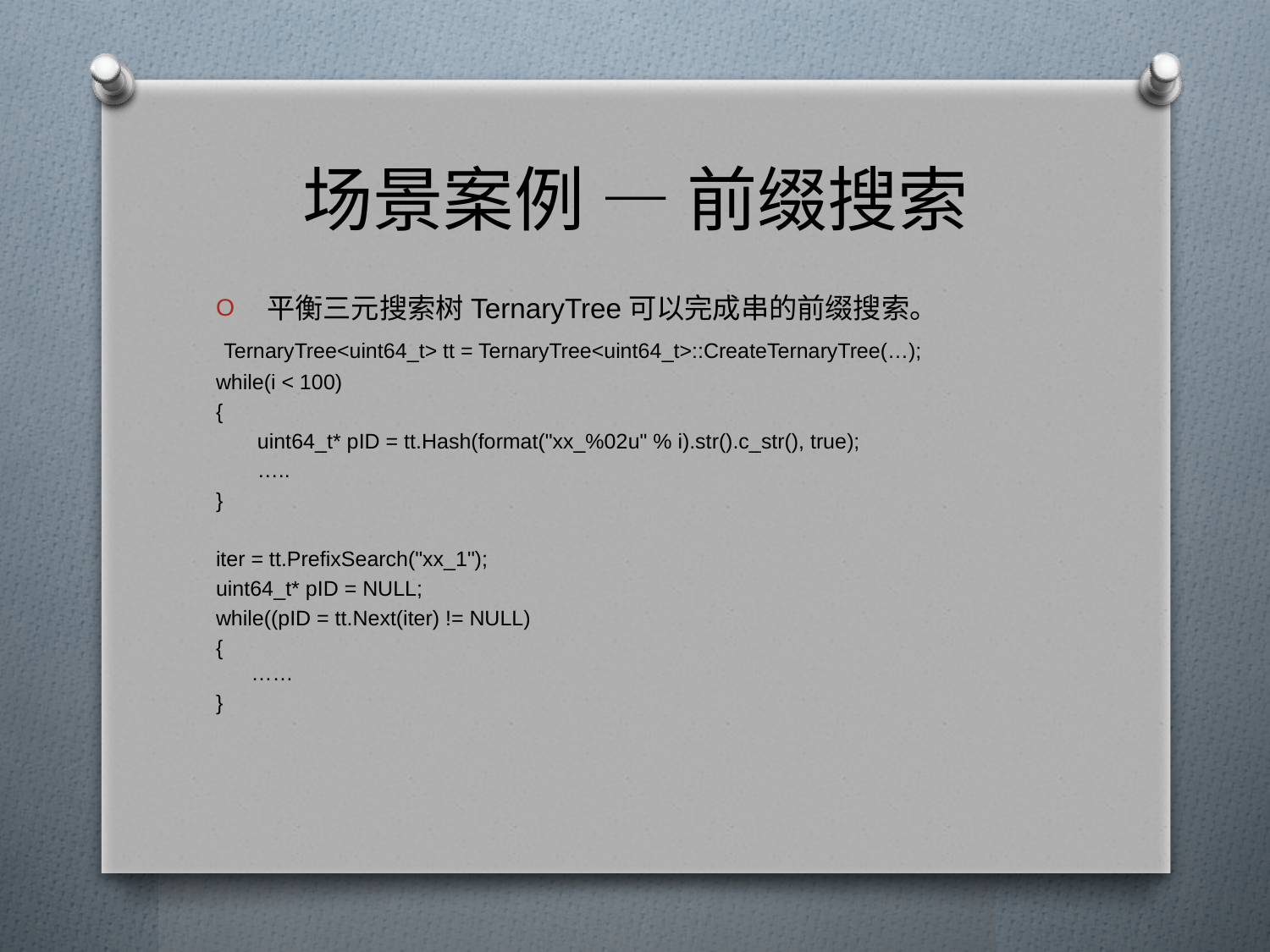

# 场景案例 — 前缀搜索
 平衡三元搜索树TernaryTree可以完成串的前缀搜索。
 TernaryTree<uint64_t> tt = TernaryTree<uint64_t>::CreateTernaryTree(…);
while(i < 100)
{
       uint64_t* pID = tt.Hash(format("xx_%02u" % i).str().c_str(), true);
       …..
}

iter = tt.PrefixSearch("xx_1");
uint64_t* pID = NULL;
while((pID = tt.Next(iter) != NULL)
{
      ……
}